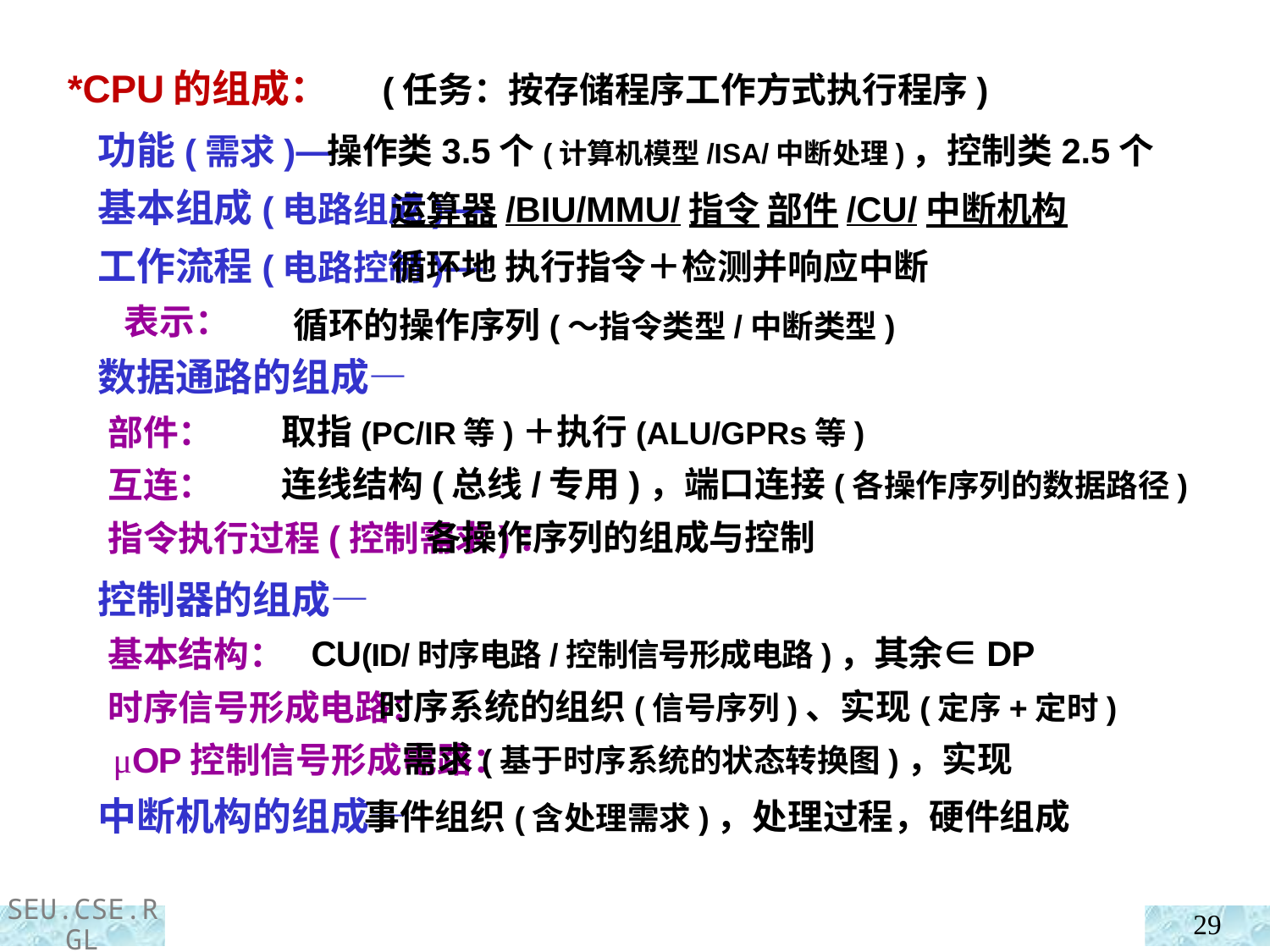

*CPU的组成：     (任务：按存储程序工作方式执行程序)
      功能(需求)—
      基本组成(电路组成)—
      工作流程(电路控制)—
          表示：
      数据通路的组成—
        部件：
        互连：
        指令执行过程(控制需求)：
      控制器的组成—
        基本结构：
        时序信号形成电路：
        μOP控制信号形成电路：
      中断机构的组成—
       操作类3.5个(计算机模型/ISA/中断处理)，控制类2.5个
              运算器/BIU/MMU/指令 部件/CU/中断机构
              循环地 执行指令＋检测并响应中断
   循环的操作序列(～指令类型/中断类型)

  取指(PC/IR等)＋执行(ALU/GPRs等)
  连线结构(总线/专用)，端口连接(各操作序列的数据路径)
                    各操作序列的组成与控制

      CU(ID/时序电路/控制信号形成电路)，其余∈DP
              时序系统的组织(信号序列)、实现(定序+定时)
                 需求(基于时序系统的状态转换图)，实现
           事件组织(含处理需求)，处理过程，硬件组成
29